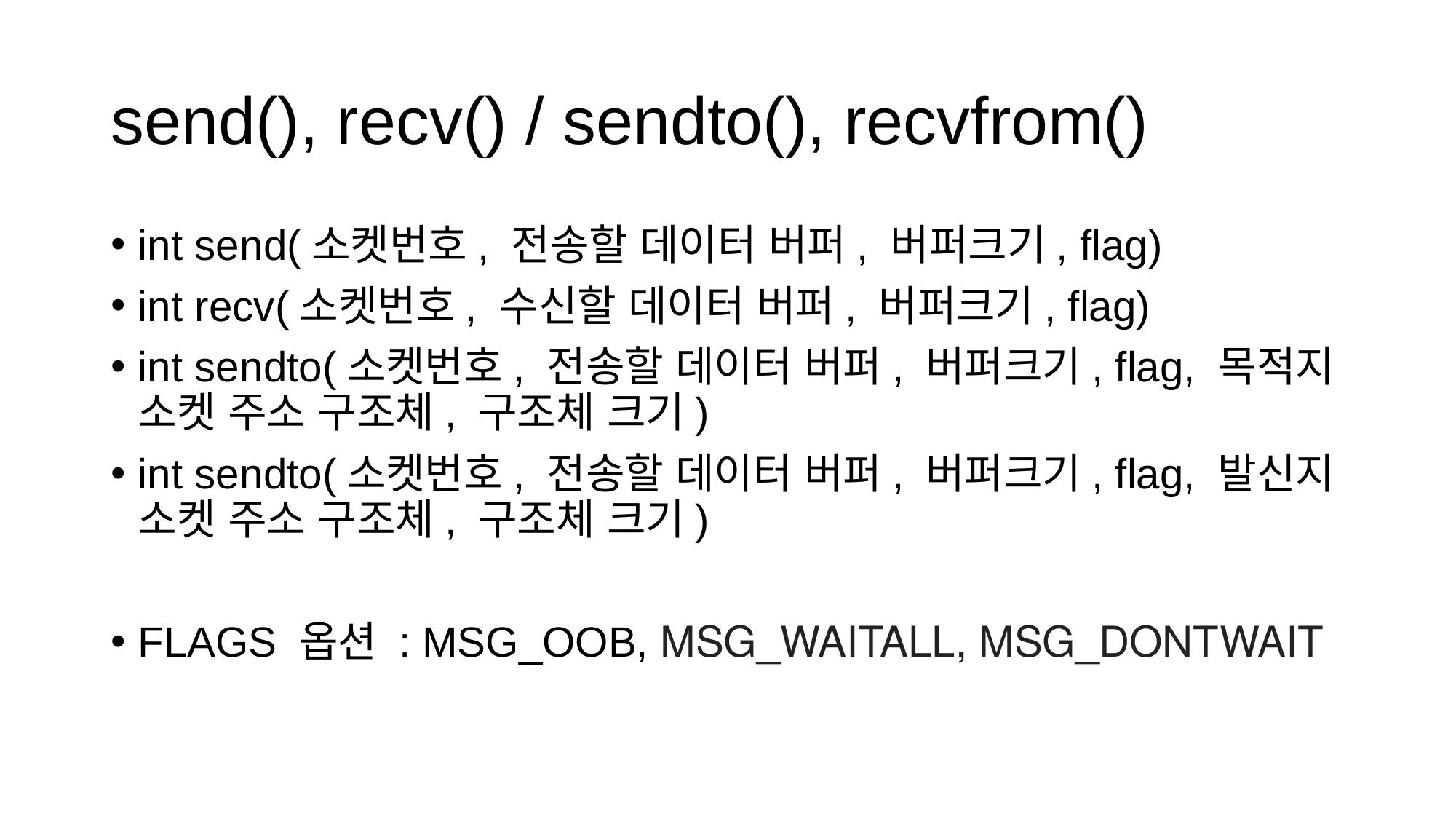

# send(), recv() / sendto(), recvfrom()
int send(소켓번호, 전송할 데이터 버퍼, 버퍼크기, flag)
int recv(소켓번호, 수신할 데이터 버퍼, 버퍼크기, flag)
int sendto(소켓번호, 전송할 데이터 버퍼, 버퍼크기, flag, 목적지 소켓 주소 구조체, 구조체 크기)
int sendto(소켓번호, 전송할 데이터 버퍼, 버퍼크기, flag, 발신지 소켓 주소 구조체, 구조체 크기)

FLAGS 옵션 : MSG_OOB, MSG_WAITALL, MSG_DONTWAIT